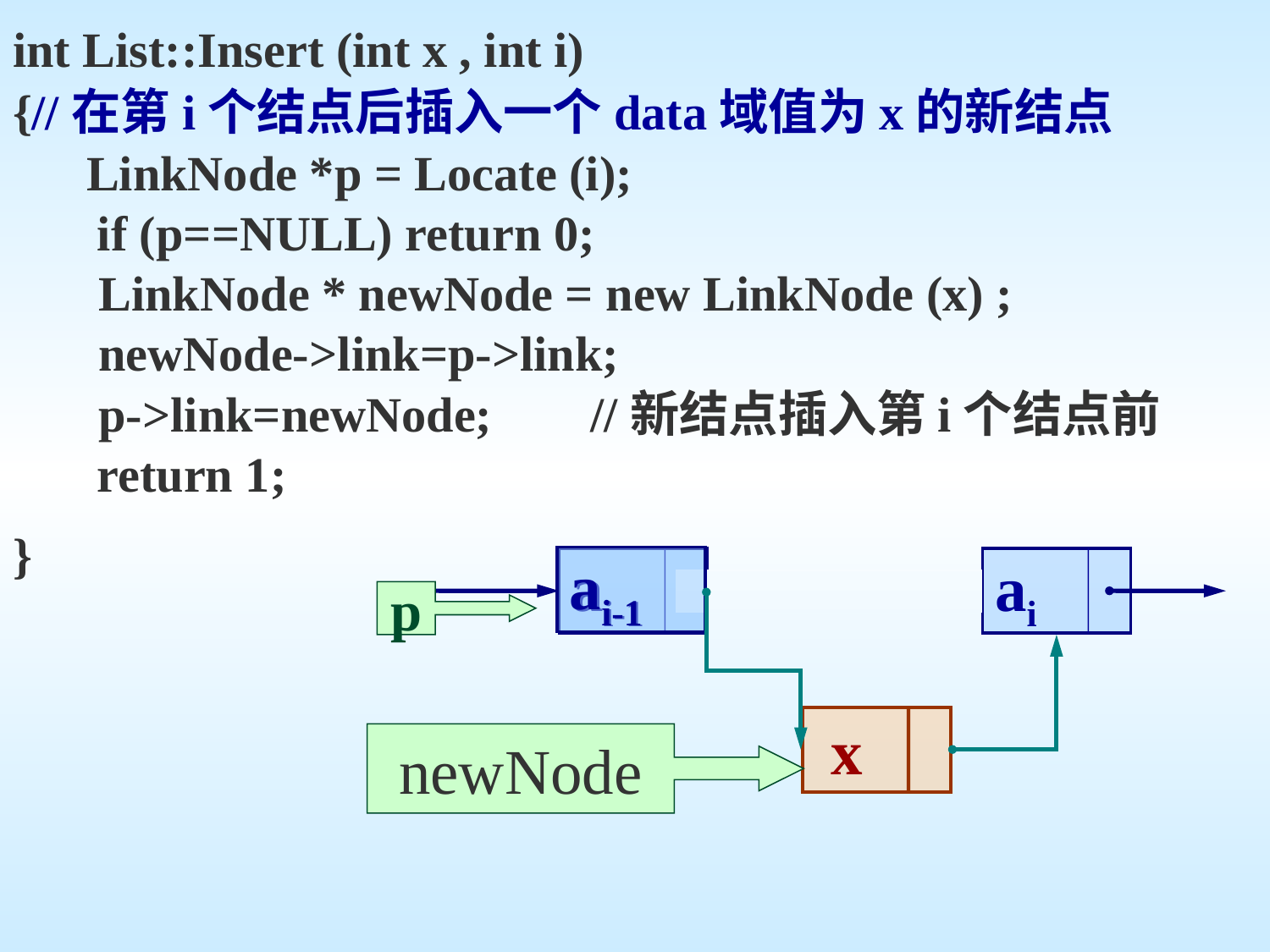

int List::Insert (int x , int i)
{//在第i个结点后插入一个data域值为x的新结点
      LinkNode *p = Locate (i);
	   if (p==NULL) return 0;
       LinkNode * newNode = new LinkNode (x) ;
       newNode->link=p->link;
       p->link=newNode;        //新结点插入第i个结点前
	   return 1;
}
ai-1
ai-1

ai

p
 x

newNode